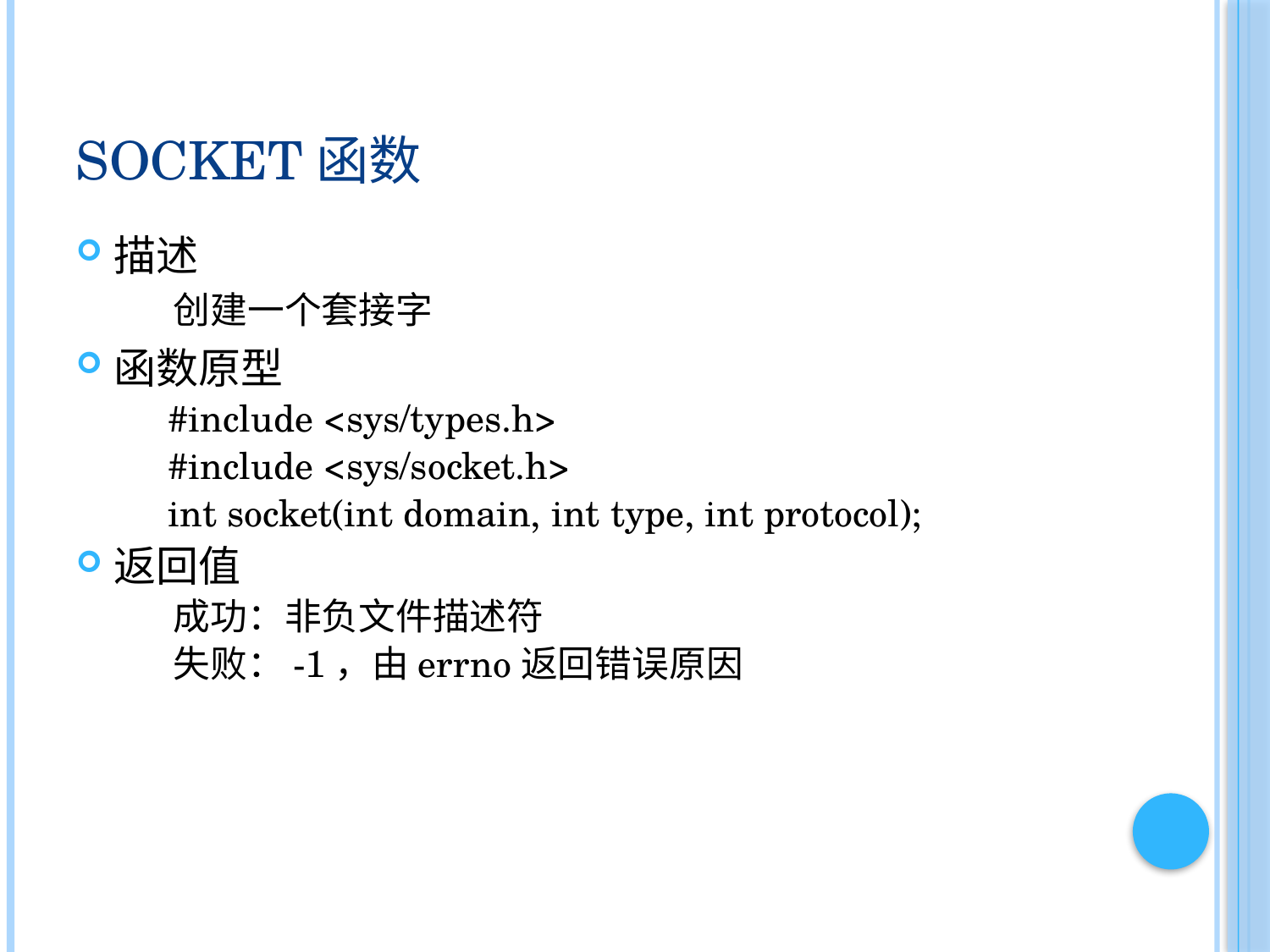

# socket函数
描述
    创建一个套接字
函数原型
    #include <sys/types.h>
    #include <sys/socket.h>
    int socket(int domain, int type, int protocol);
返回值
    成功：非负文件描述符
    失败：-1，由errno返回错误原因